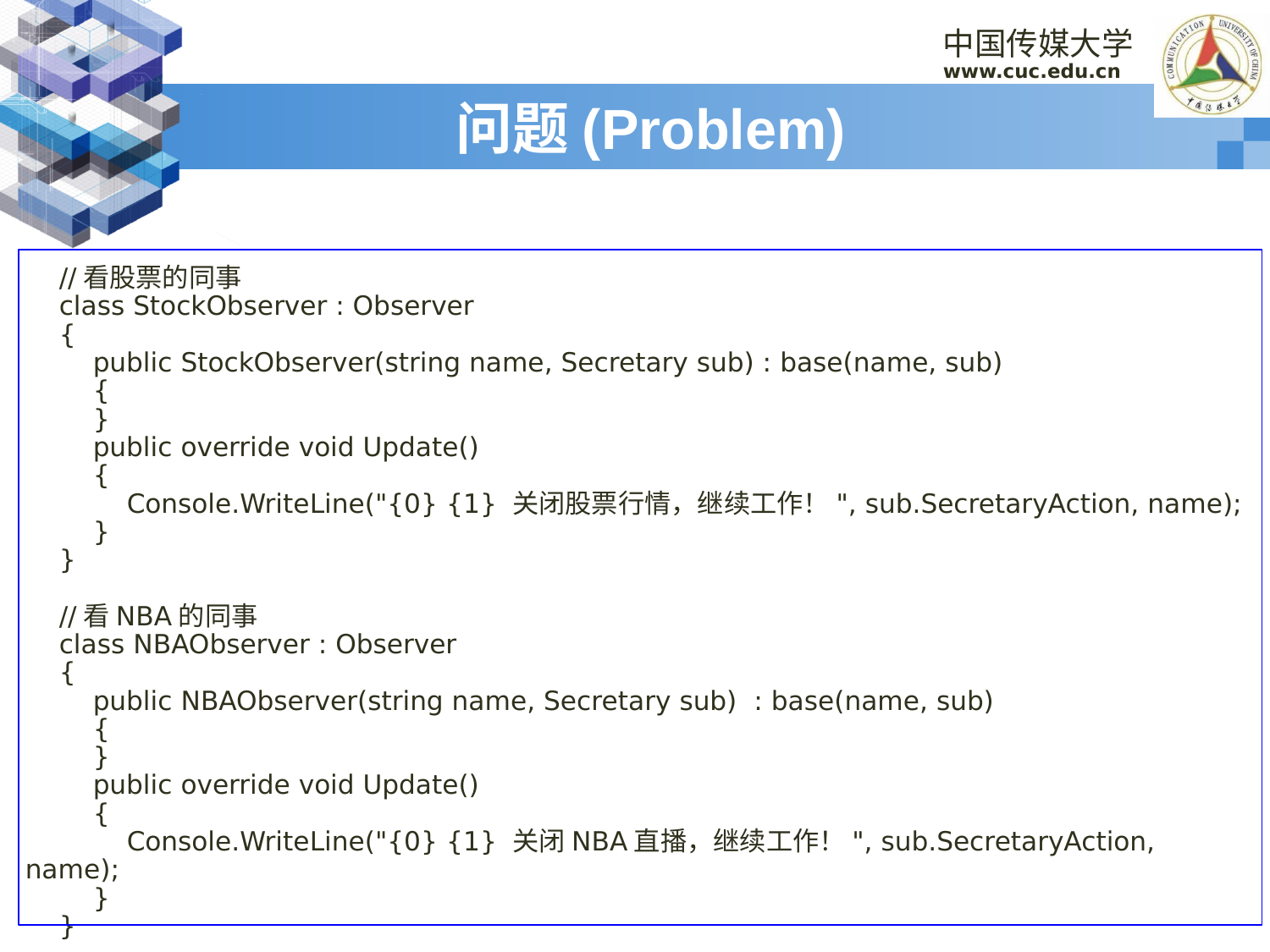

# 问题(Problem)

    //看股票的同事
    class StockObserver : Observer
    {
        public StockObserver(string name, Secretary sub) : base(name, sub)
        {
        }
        public override void Update()
        {
            Console.WriteLine("{0} {1} 关闭股票行情，继续工作！", sub.SecretaryAction, name);
        }
    }

    //看NBA的同事
    class NBAObserver : Observer
    {
        public NBAObserver(string name, Secretary sub)  : base(name, sub)
        {
        }
        public override void Update()
        {
            Console.WriteLine("{0} {1} 关闭NBA直播，继续工作！", sub.SecretaryAction, name);
        }
    }